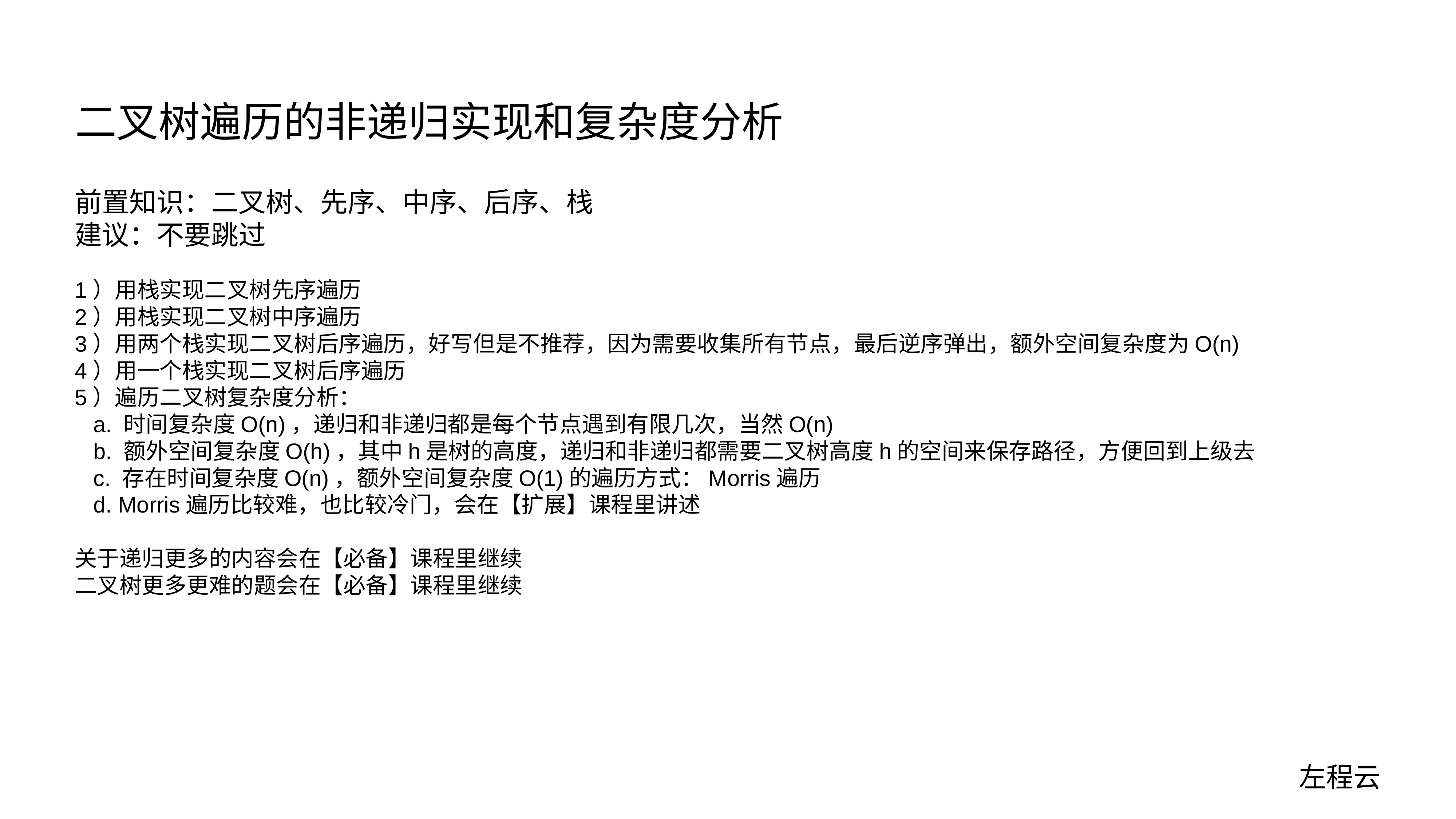

# 二叉树遍历的非递归实现和复杂度分析
前置知识：二叉树、先序、中序、后序、栈
建议：不要跳过
1）用栈实现二叉树先序遍历
2）用栈实现二叉树中序遍历
3）用两个栈实现二叉树后序遍历，好写但是不推荐，因为需要收集所有节点，最后逆序弹出，额外空间复杂度为O(n)
4）用一个栈实现二叉树后序遍历
5）遍历二叉树复杂度分析：
   a. 时间复杂度O(n)，递归和非递归都是每个节点遇到有限几次，当然O(n)
   b. 额外空间复杂度O(h)，其中h是树的高度，递归和非递归都需要二叉树高度h的空间来保存路径，方便回到上级去
   c. 存在时间复杂度O(n)，额外空间复杂度O(1)的遍历方式：Morris遍历
   d. Morris遍历比较难，也比较冷门，会在【扩展】课程里讲述

关于递归更多的内容会在【必备】课程里继续
二叉树更多更难的题会在【必备】课程里继续
左程云